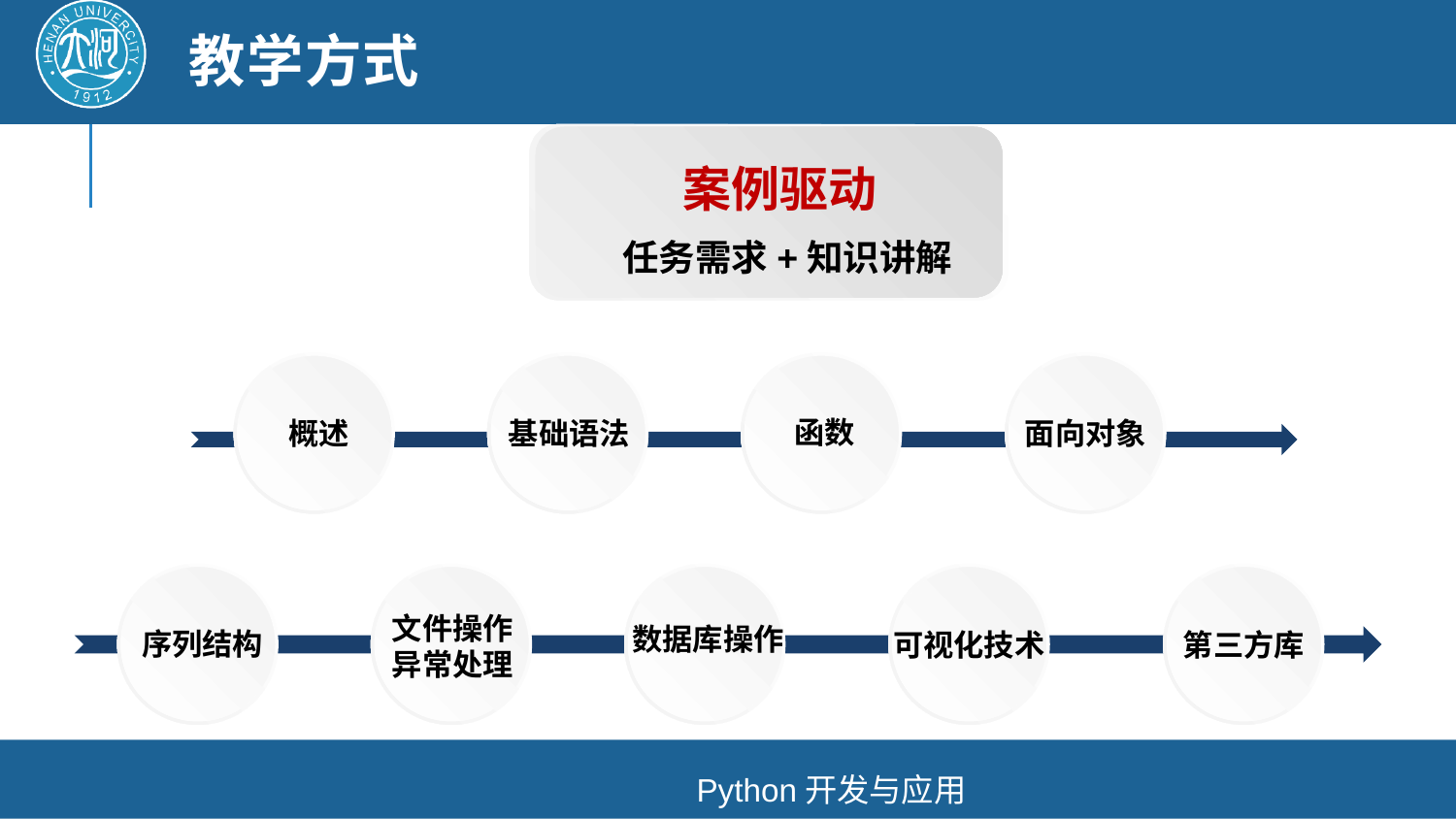

# 教学方式

案例驱动
任务需求+知识讲解

概述

基础语法

函数

面向对象

序列结构

文件操作
异常处理

数据库操作

可视化技术

第三方库

Python开发与应用
7